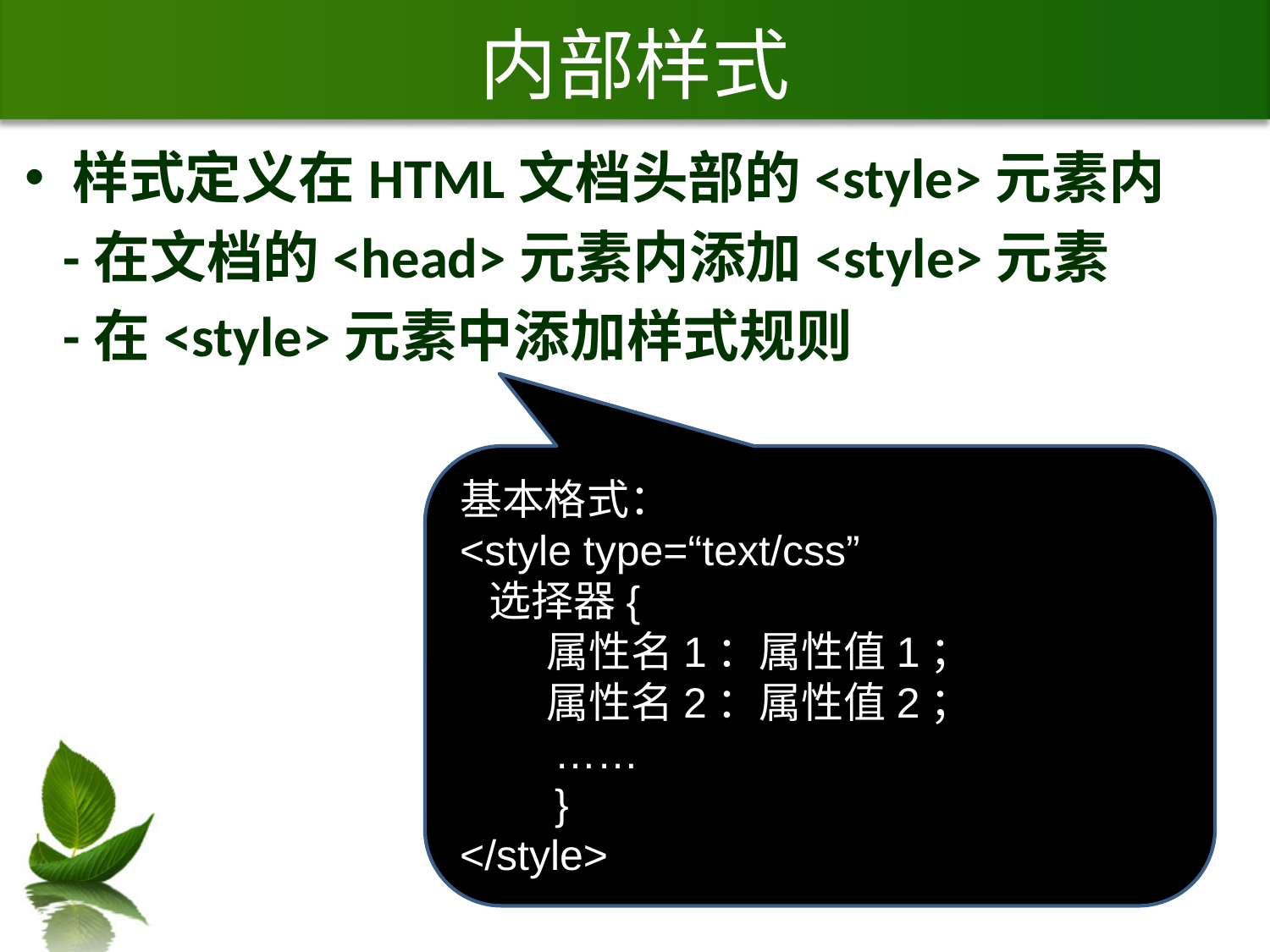

# 内部样式
样式定义在HTML文档头部的<style>元素内
   -在文档的<head>元素内添加<style>元素
   -在<style>元素中添加样式规则
基本格式：
<style type=“text/css”
  选择器{
        属性名1：属性值1；
        属性名2：属性值2；
        ……
        }
</style>